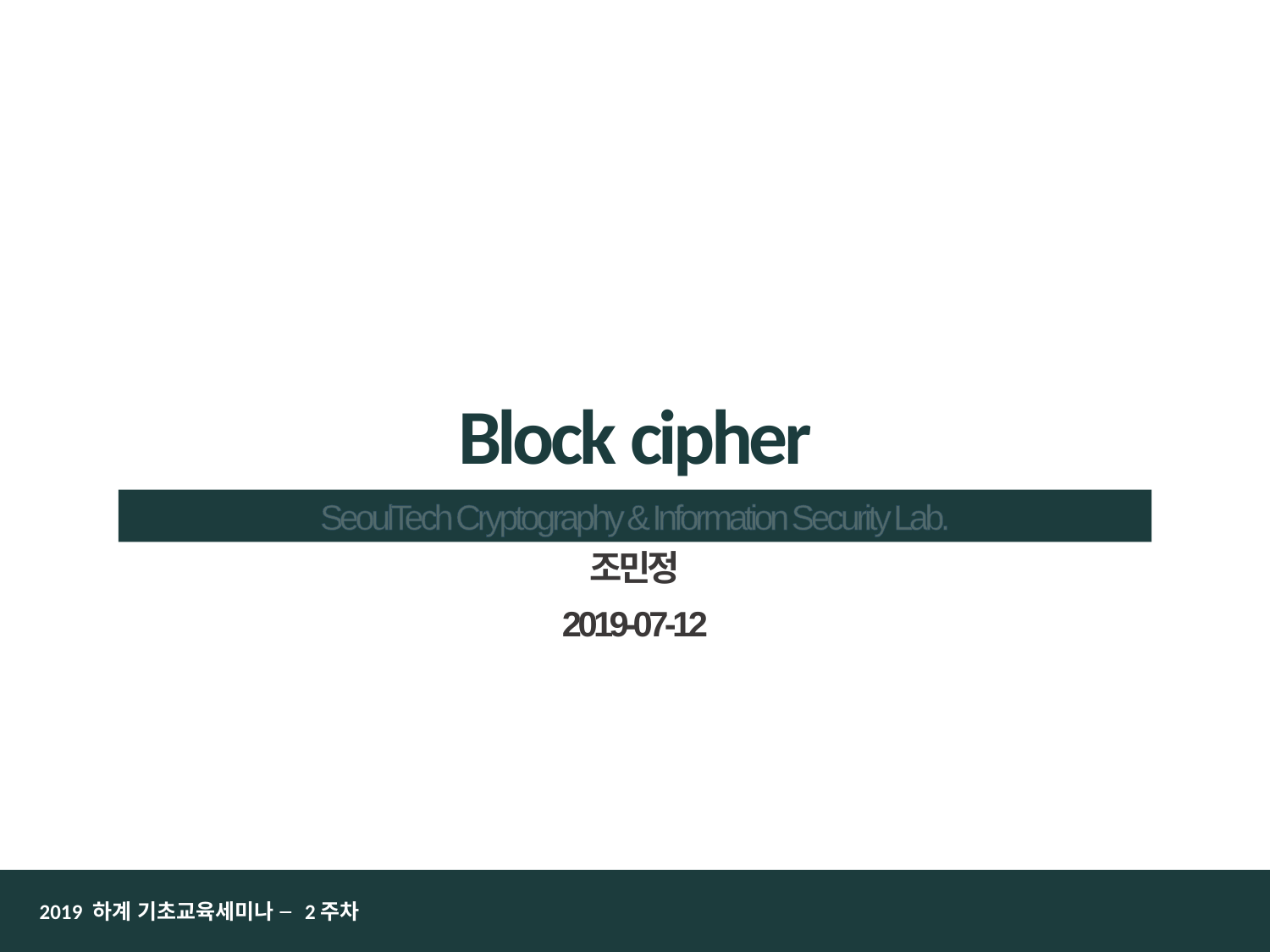

# Block cipher
조민정
2019-07-12
2019 하계 기초교육세미나 – 2주차